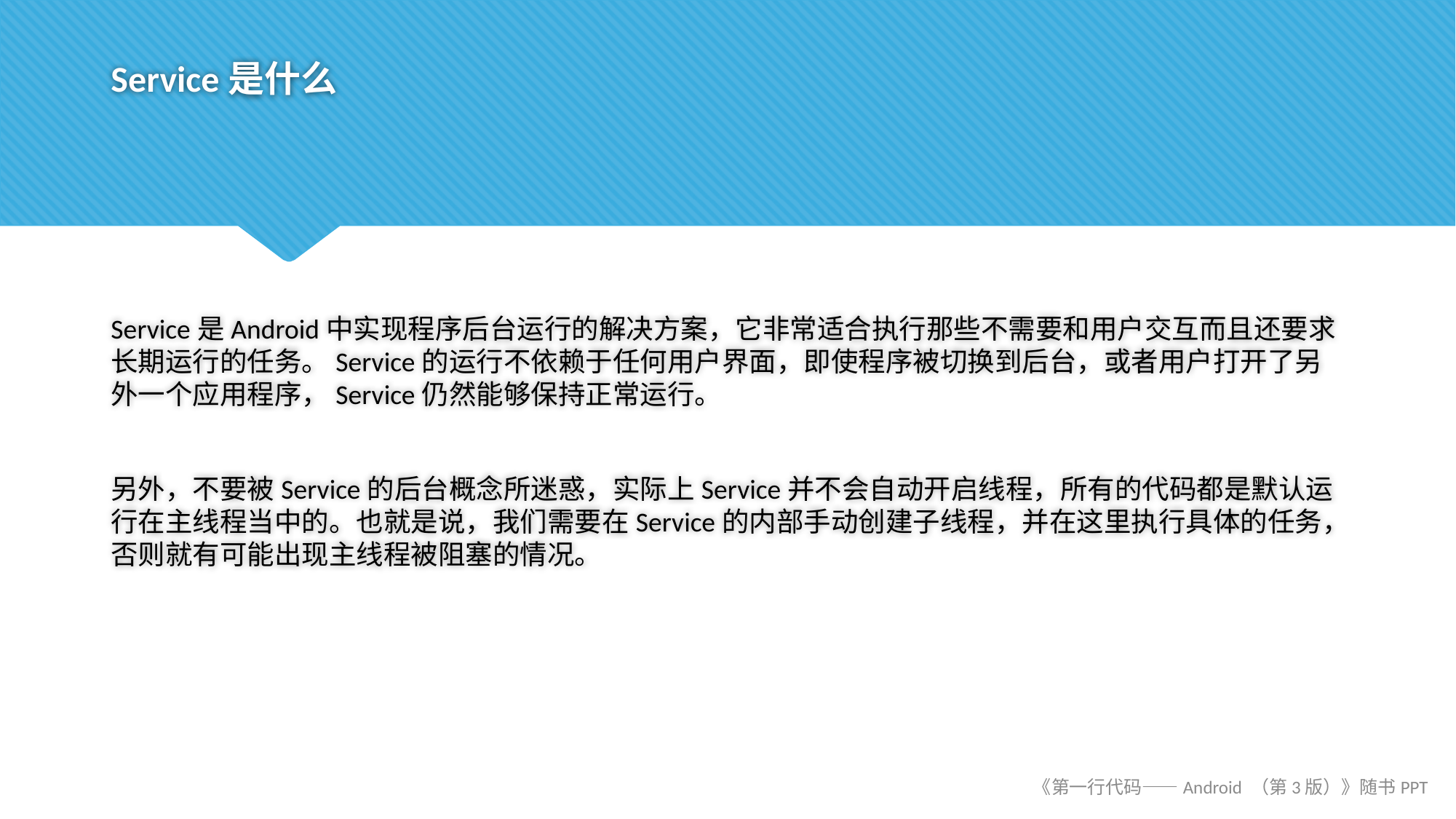

# Service是什么
Service是Android中实现程序后台运行的解决方案，它非常适合执行那些不需要和用户交互而且还要求长期运行的任务。Service的运行不依赖于任何用户界面，即使程序被切换到后台，或者用户打开了另外一个应用程序，Service仍然能够保持正常运行。

另外，不要被Service的后台概念所迷惑，实际上Service并不会自动开启线程，所有的代码都是默认运行在主线程当中的。也就是说，我们需要在Service的内部手动创建子线程，并在这里执行具体的任务，否则就有可能出现主线程被阻塞的情况。